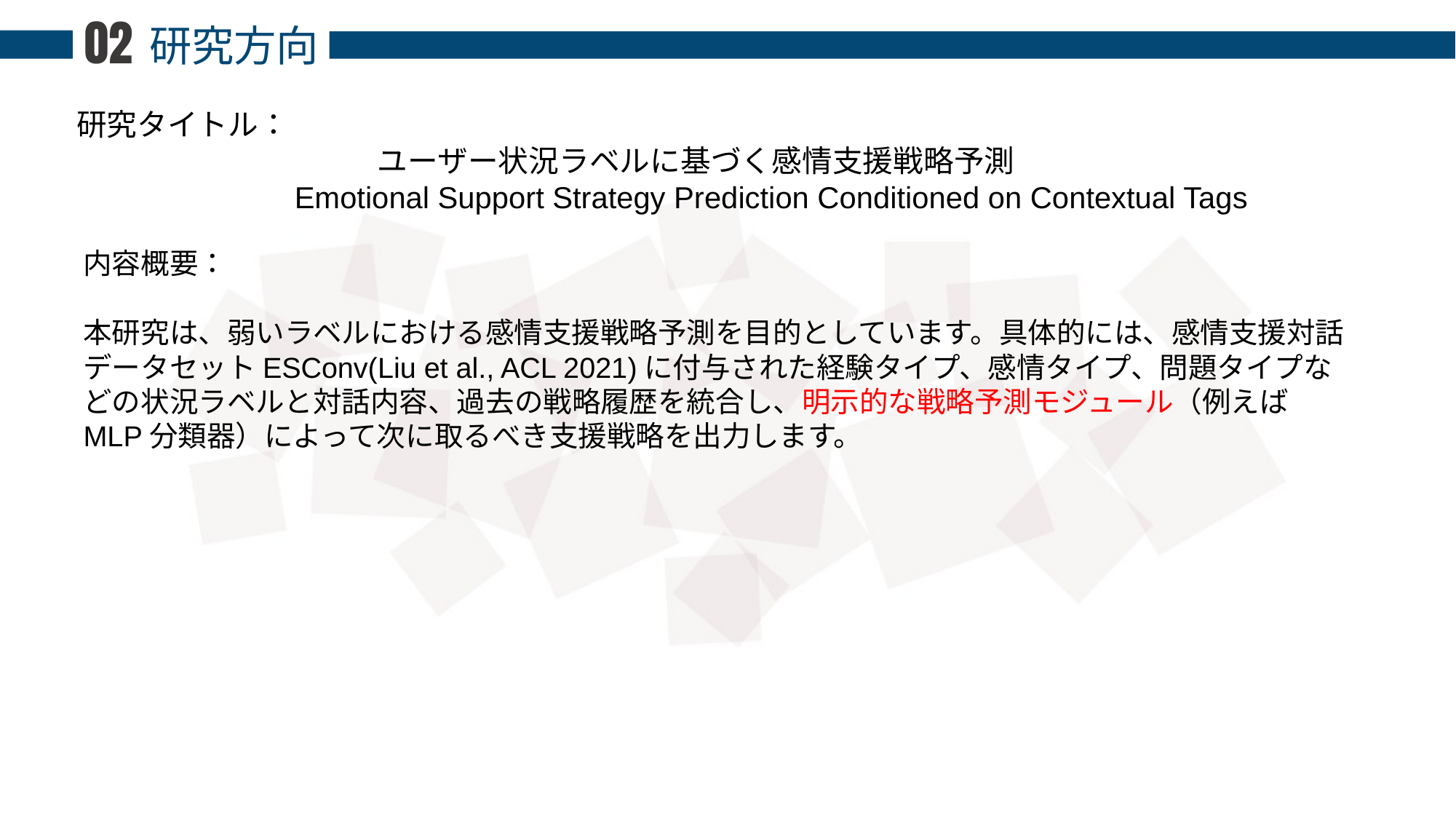

02
研究方向

研究タイトル：
ユーザー状況ラベルに基づく感情支援戦略予測
                  Emotional Support Strategy Prediction Conditioned on Contextual Tags
内容概要：

本研究は、弱いラベルにおける感情支援戦略予測を目的としています。具体的には、感情支援対話データセットESConv(Liu et al., ACL 2021)に付与された経験タイプ、感情タイプ、問題タイプなどの状況ラベルと対話内容、過去の戦略履歴を統合し、明示的な戦略予測モジュール（例えばMLP分類器）によって次に取るべき支援戦略を出力します。